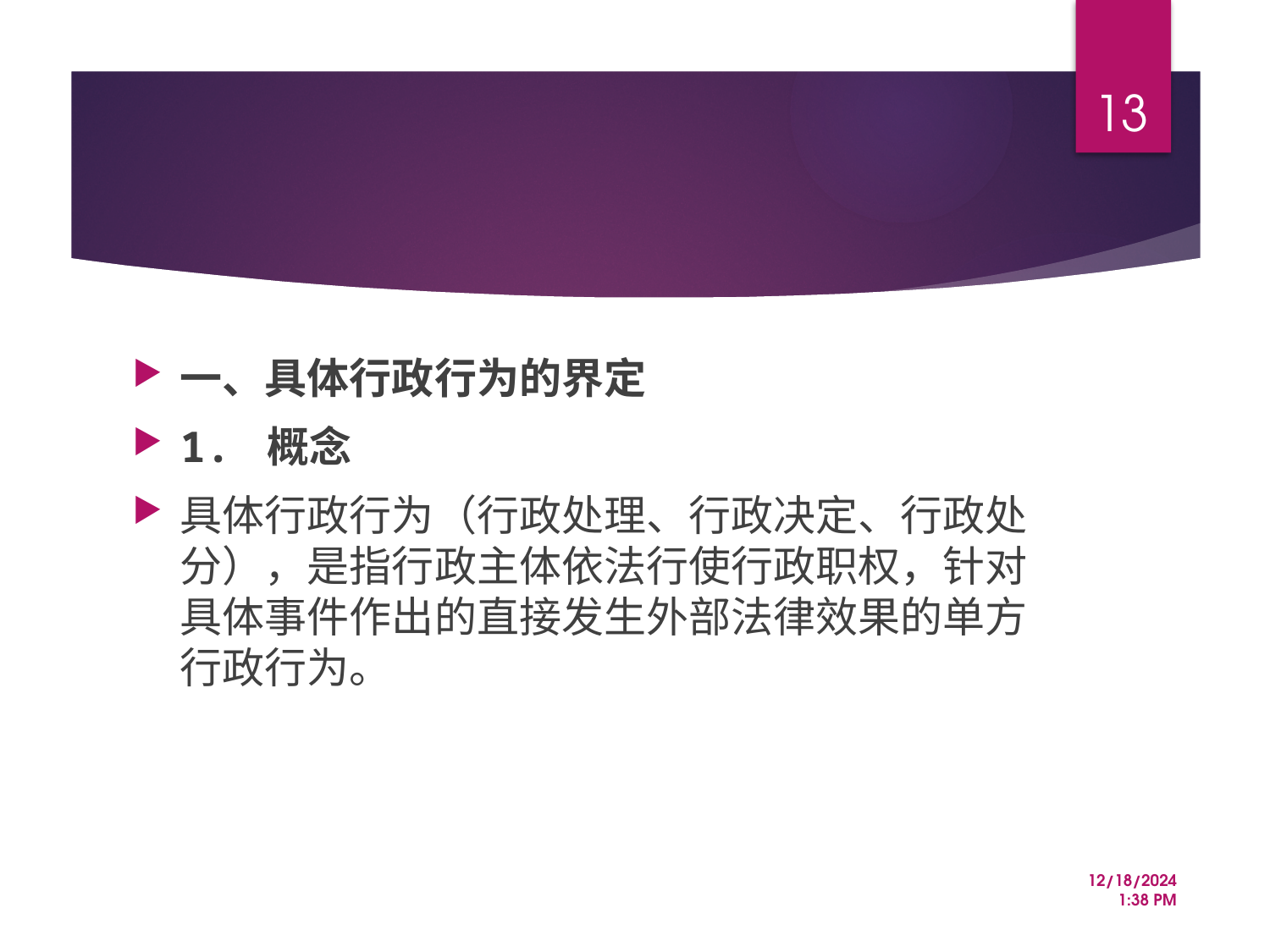

13
#
一、具体行政行为的界定
1. 概念
具体行政行为（行政处理、行政决定、行政处分），是指行政主体依法行使行政职权，针对具体事件作出的直接发生外部法律效果的单方行政行为。

12/18/2024 1:38 PM